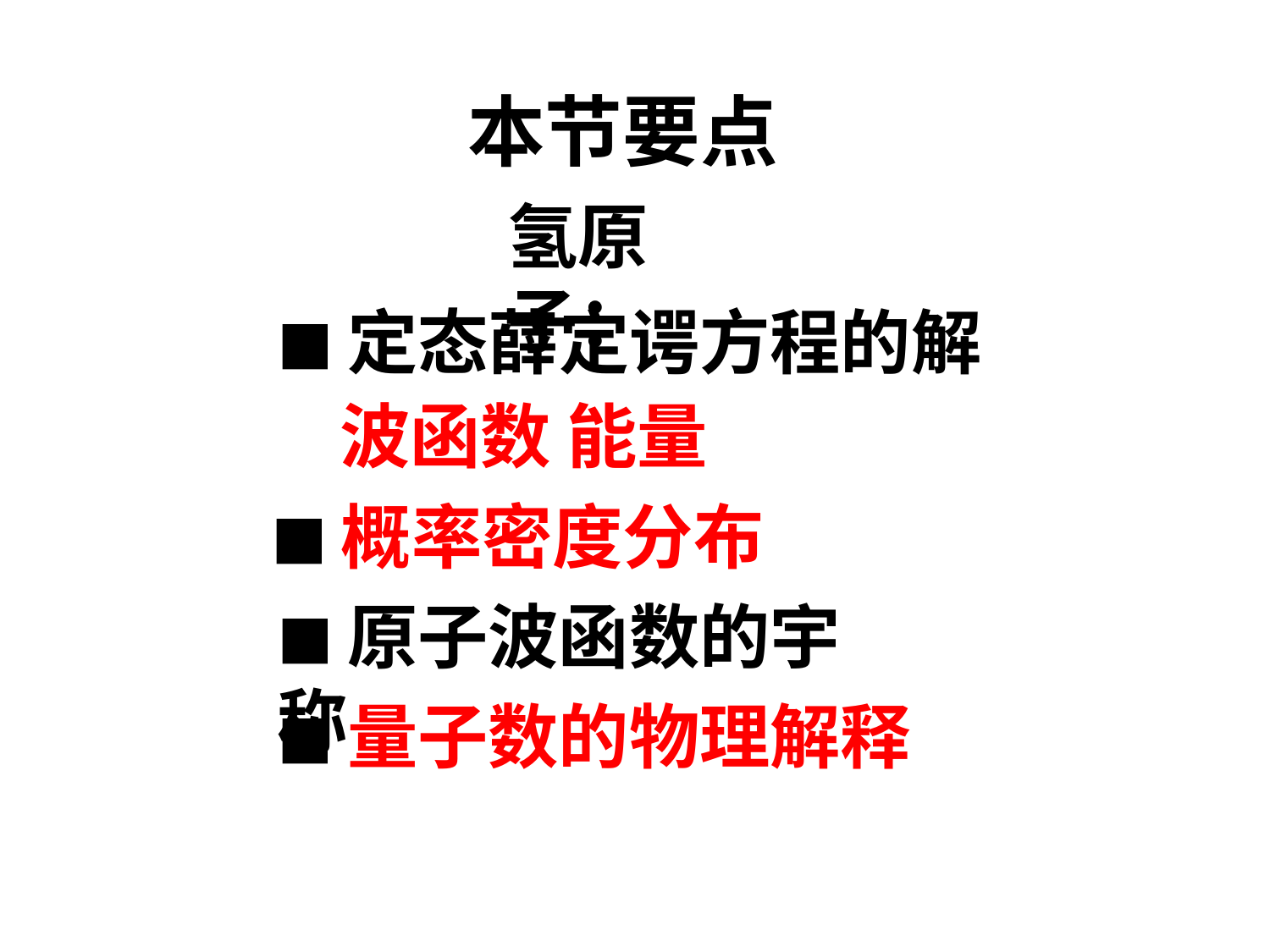

本节要点
氢原子：
■定态薛定谔方程的解
波函数 能量
■概率密度分布
■原子波函数的宇称
■量子数的物理解释